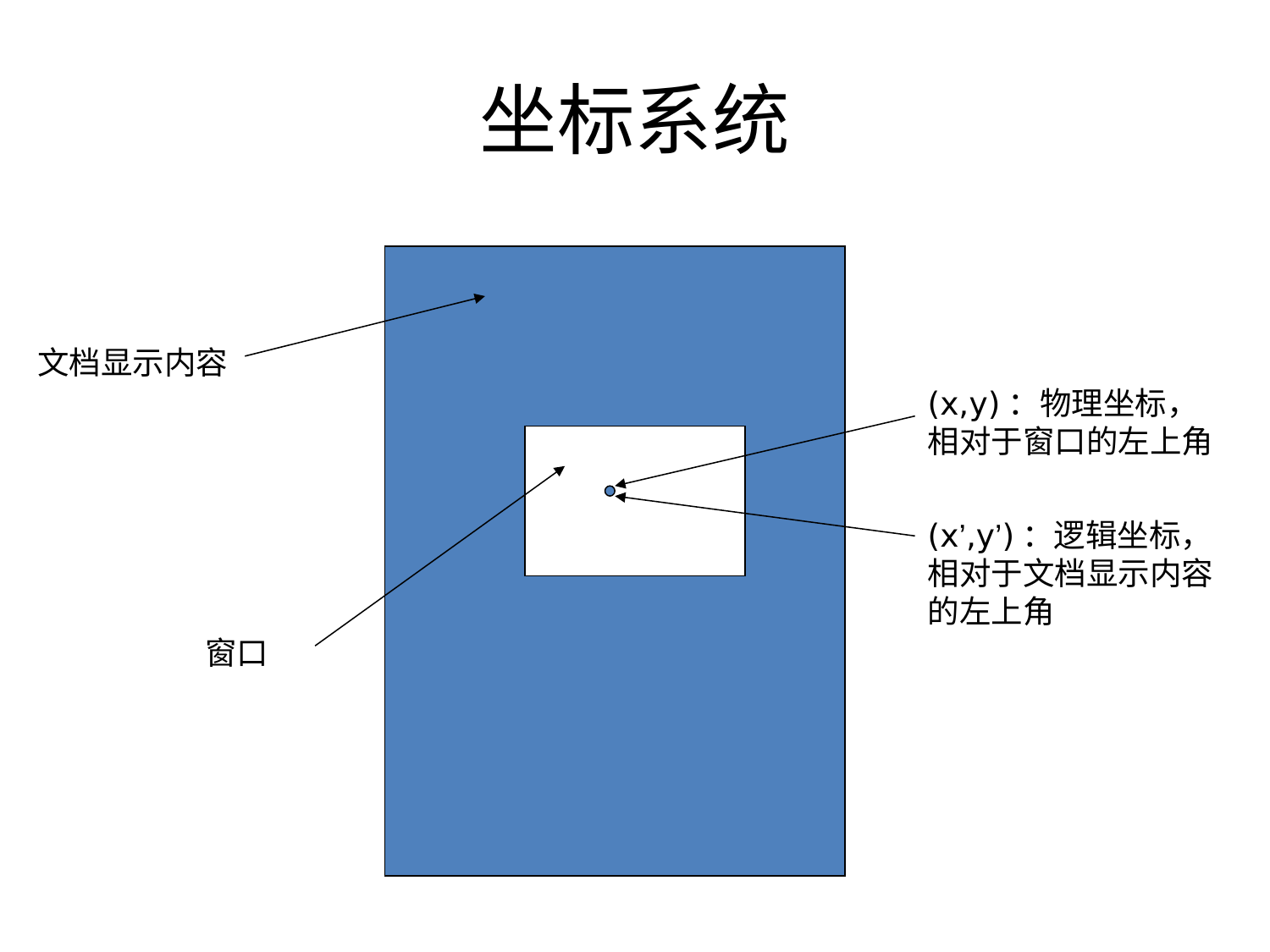

# 坐标系统

文档显示内容
(x,y)：物理坐标，
相对于窗口的左上角

(x’,y’)：逻辑坐标，
相对于文档显示内容
的左上角
窗口